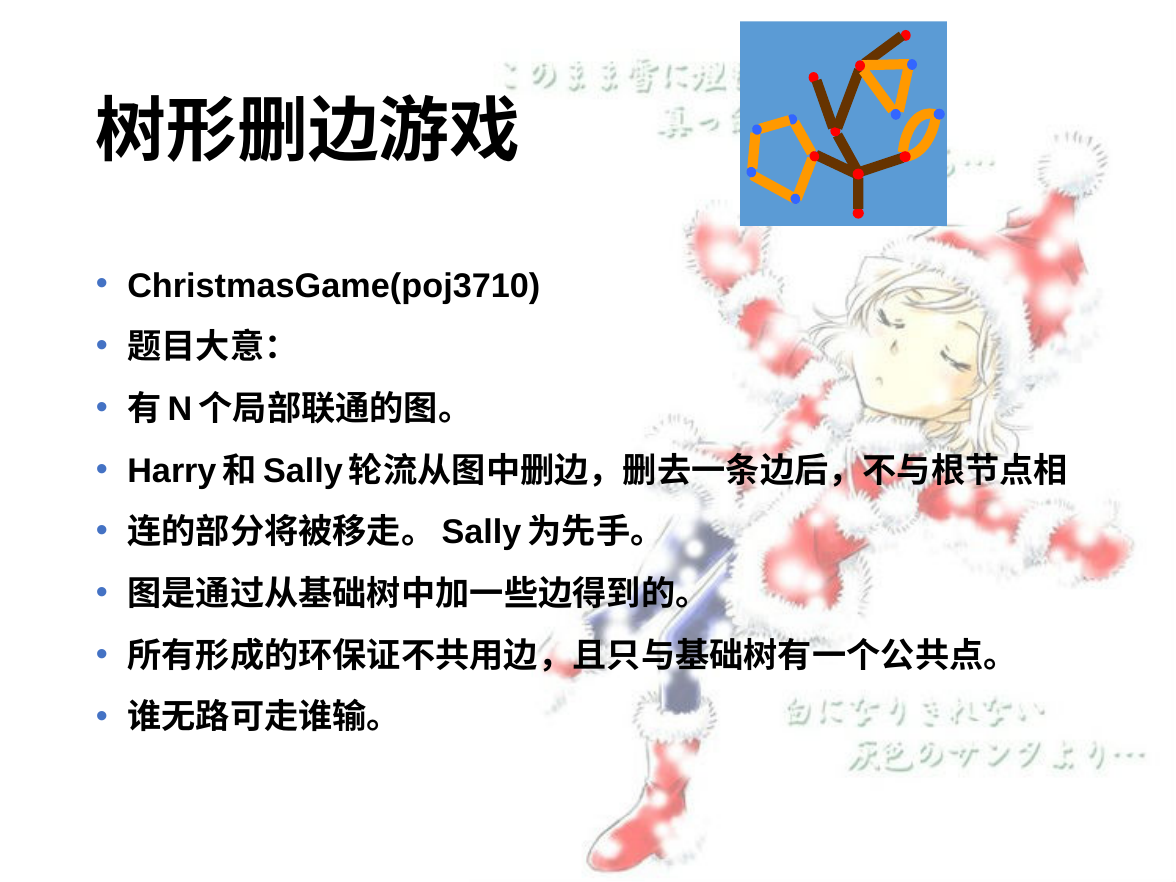

# 树形删边游戏
ChristmasGame(poj3710)
题目大意：
有N个局部联通的图。
Harry和Sally轮流从图中删边，删去一条边后，不与根节点相
连的部分将被移走。Sally为先手。
图是通过从基础树中加一些边得到的。
所有形成的环保证不共用边，且只与基础树有一个公共点。
谁无路可走谁输。